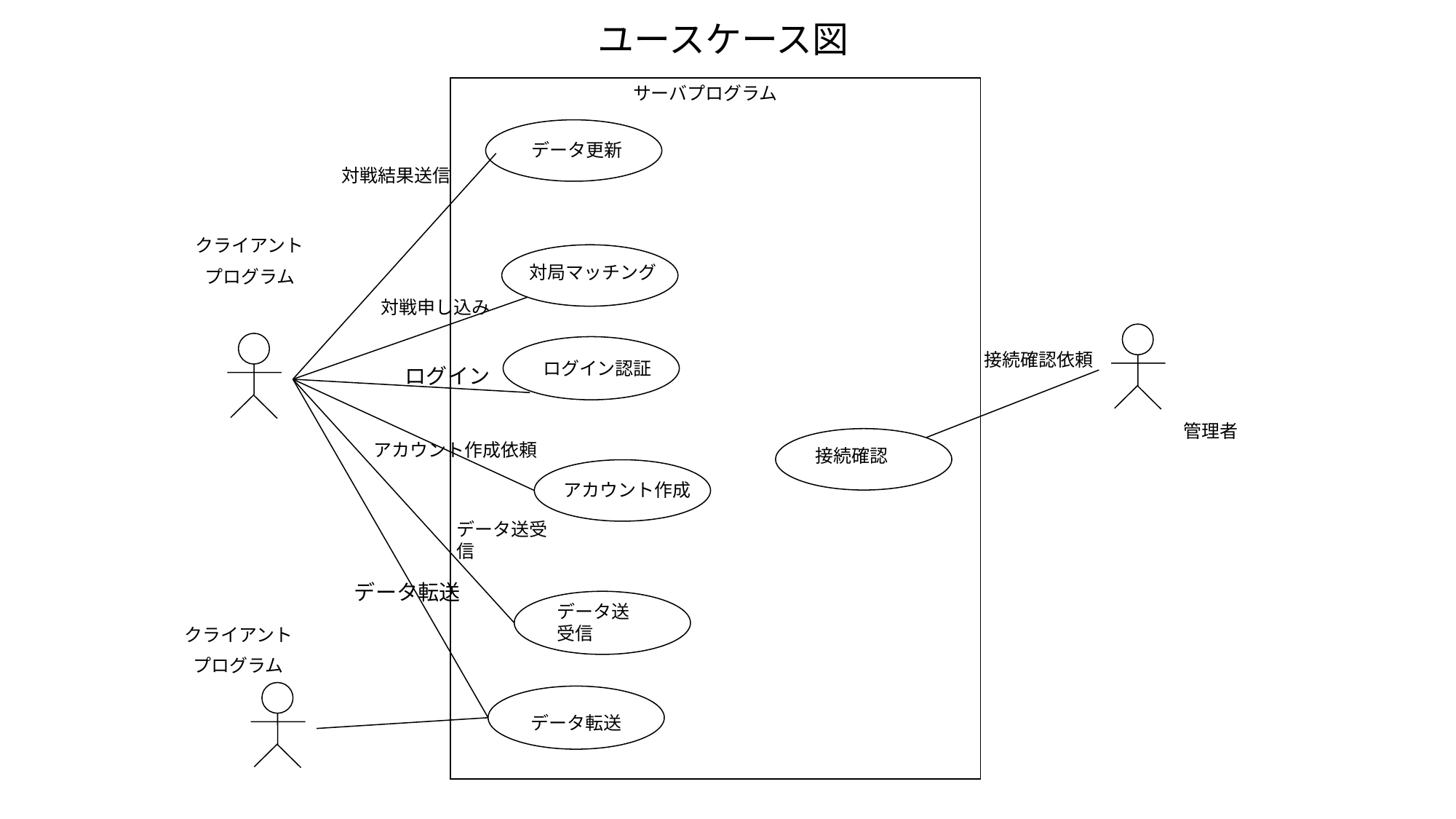

ユースケース図
サーバプログラム

データ更新
対戦結果送信
クライアント
プログラム

対局マッチング
対戦申し込み

ログイン認証
接続確認依頼
ログイン
管理者

接続確認
アカウント作成依頼

アカウント作成
データ送受信
データ転送

データ送受信
クライアント
プログラム

データ転送